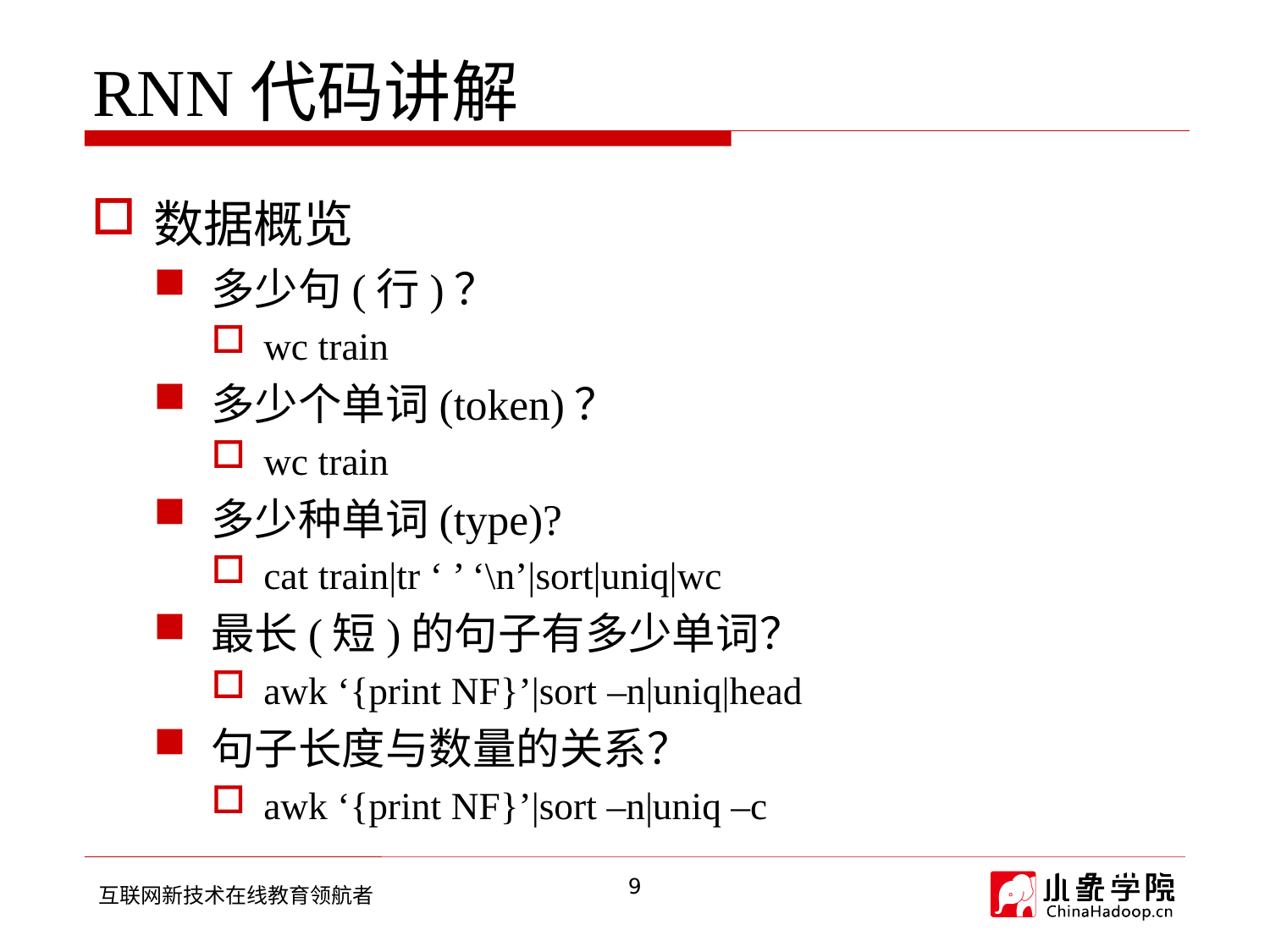

# RNN代码讲解
数据概览
多少句(行)？
wc train
多少个单词(token)？
wc train
多少种单词(type)?
cat train|tr ‘ ’ ‘\n’|sort|uniq|wc
最长(短)的句子有多少单词？
awk ‘{print NF}’|sort –n|uniq|head
句子长度与数量的关系？
awk ‘{print NF}’|sort –n|uniq –c
9